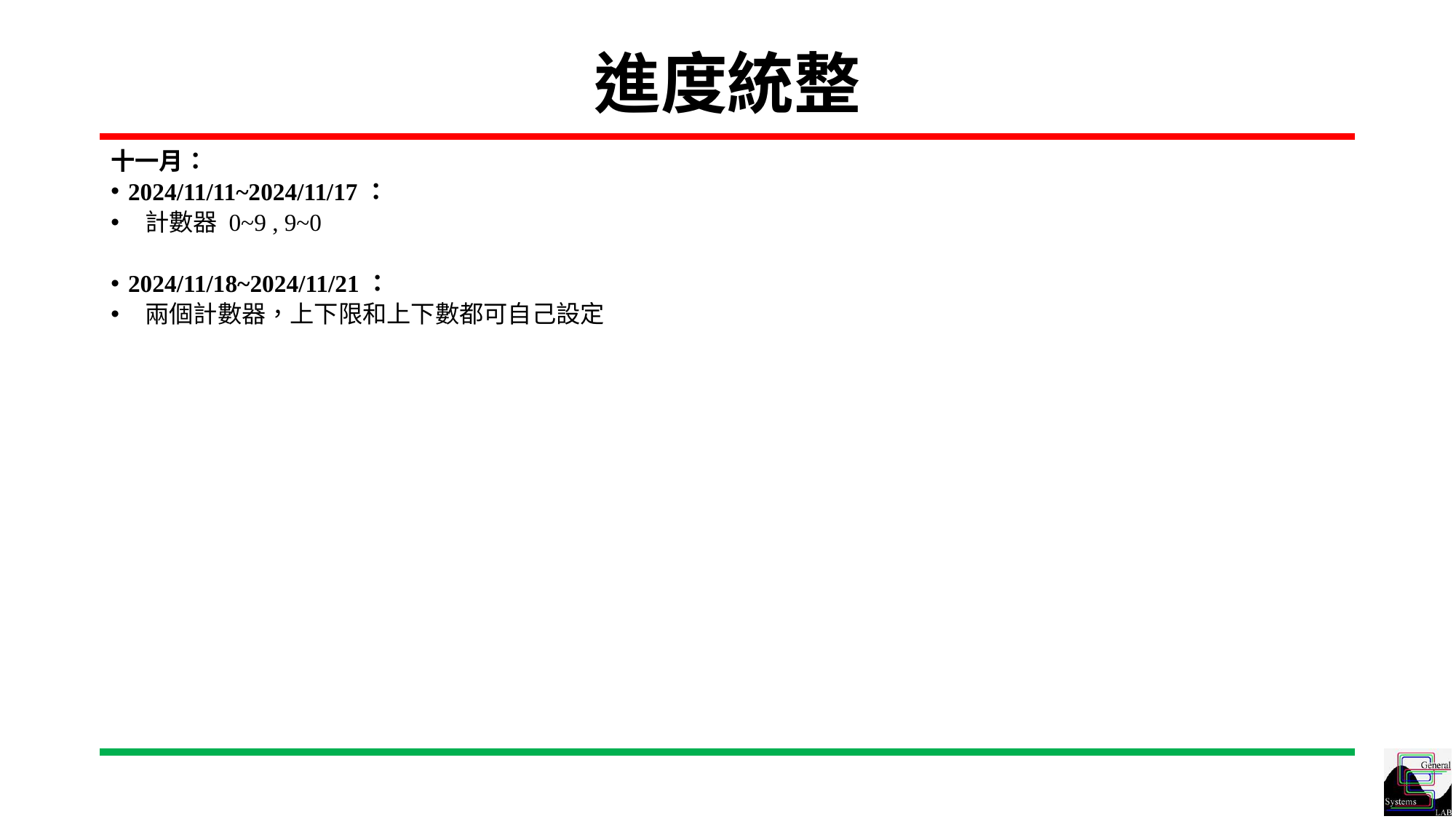

# 進度統整
十一月：
2024/11/11~2024/11/17：
計數器 0~9 , 9~0

2024/11/18~2024/11/21：
兩個計數器，上下限和上下數都可自己設定